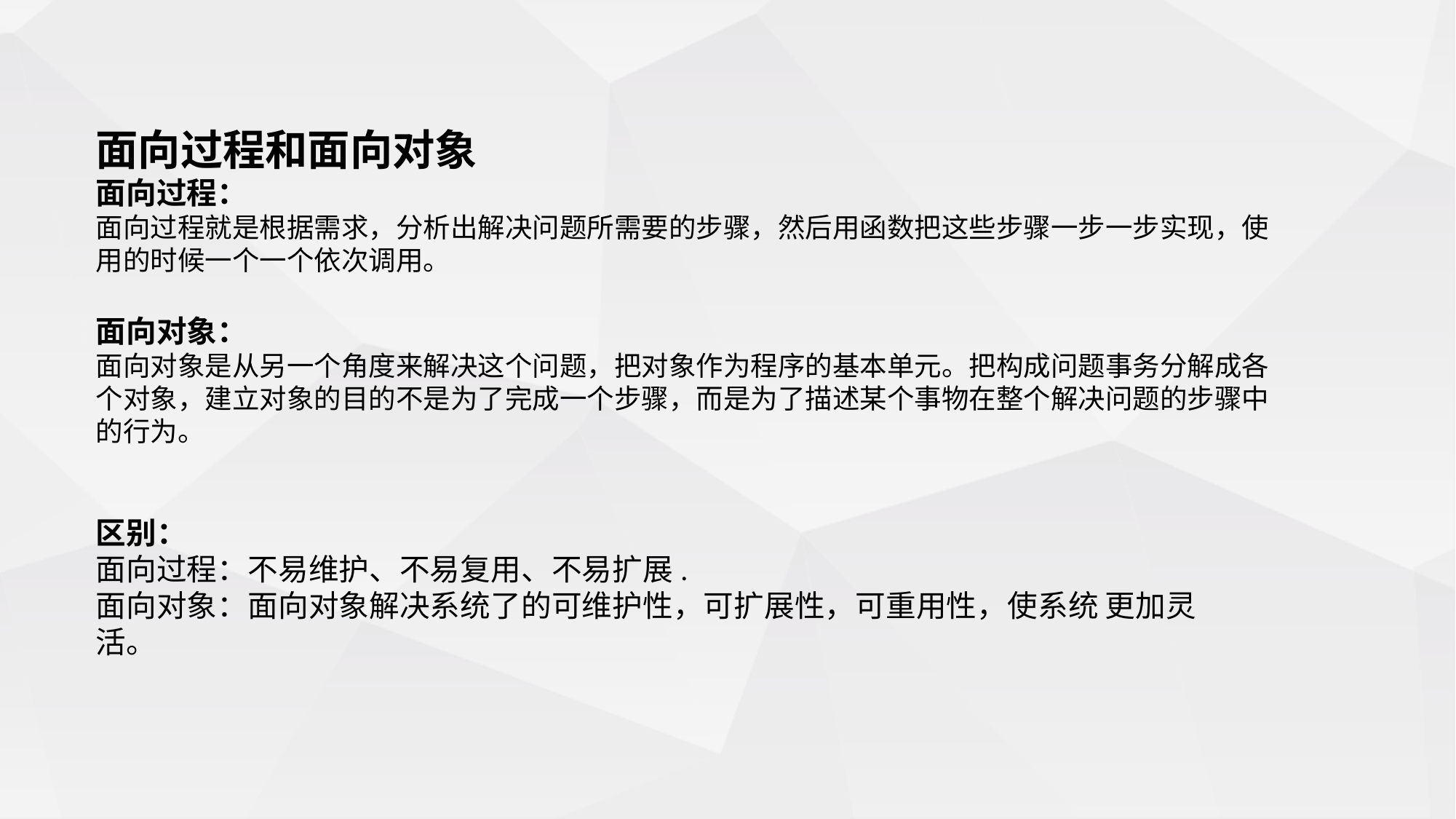

面向过程和面向对象
面向过程：
面向过程就是根据需求，分析出解决问题所需要的步骤，然后用函数把这些步骤一步一步实现，使用的时候一个一个依次调用。

面向对象：
面向对象是从另一个角度来解决这个问题，把对象作为程序的基本单元。把构成问题事务分解成各个对象，建立对象的目的不是为了完成一个步骤，而是为了描述某个事物在整个解决问题的步骤中的行为。
区别：
面向过程：不易维护、不易复用、不易扩展.
面向对象：面向对象解决系统了的可维护性，可扩展性，可重用性，使系统 更加灵活。